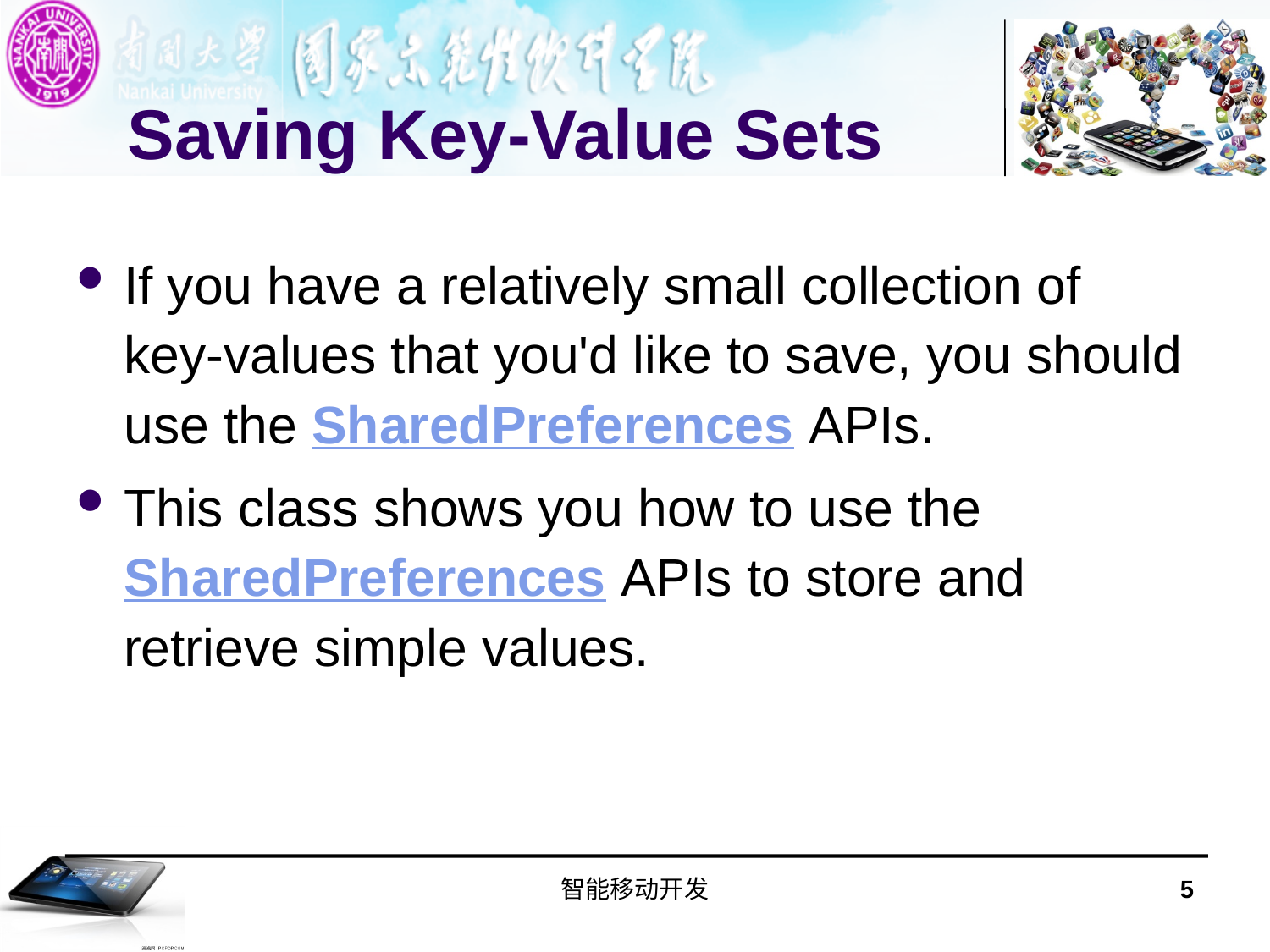

# Saving Key-Value Sets
If you have a relatively small collection of key-values that you'd like to save, you should use the SharedPreferences APIs.
This class shows you how to use the SharedPreferences APIs to store and retrieve simple values.
智能移动开发
5